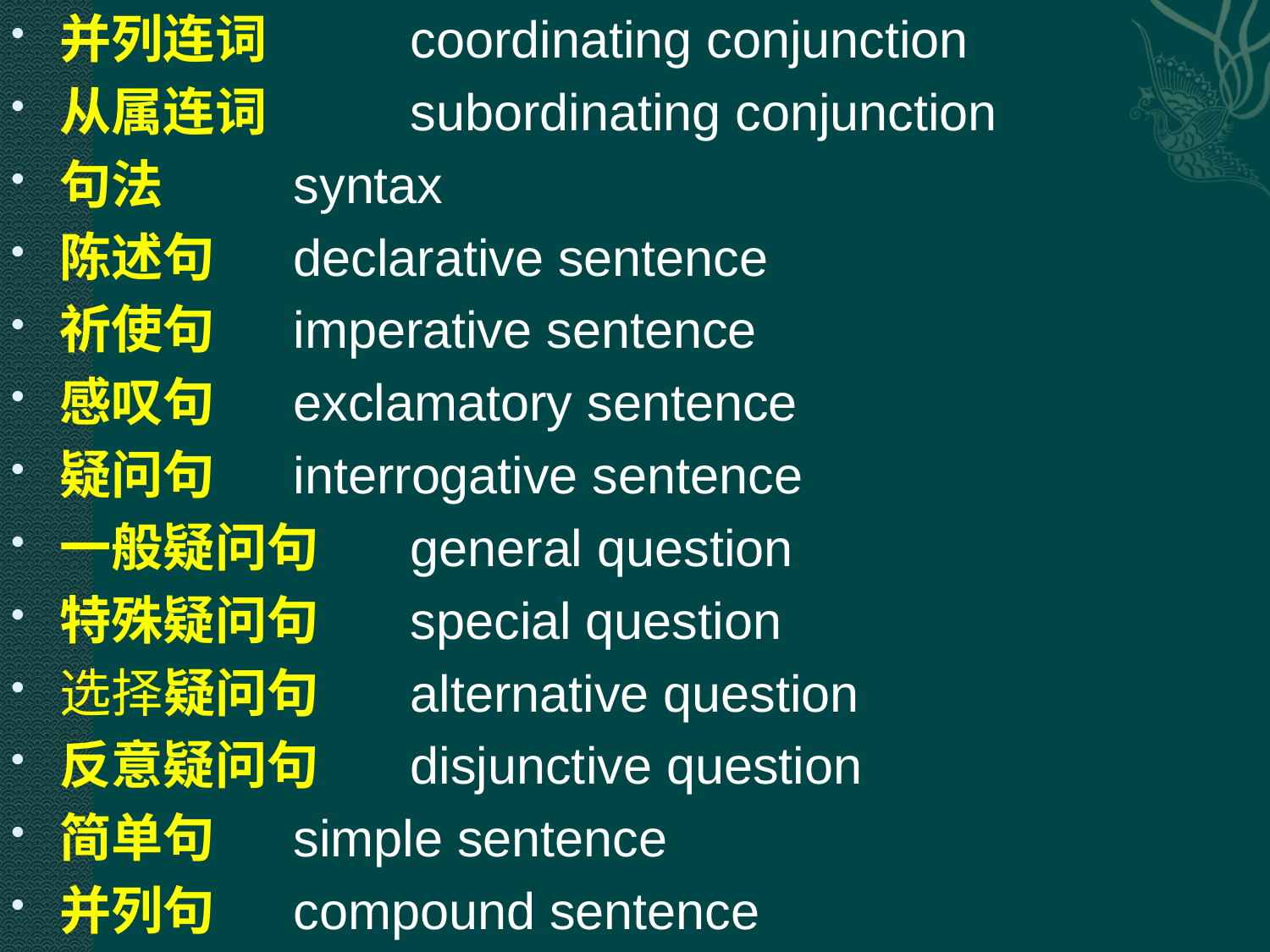

并列连词   	coordinating conjunction
从属连词   	subordinating conjunction
句法   		syntax
陈述句   	declarative sentence
祈使句   	imperative sentence
感叹句   	exclamatory sentence
疑问句   	interrogative sentence
一般疑问句   	general question
特殊疑问句   	special question
选择疑问句   	alternative question
反意疑问句   	disjunctive question
简单句   	simple sentence
并列句   	compound sentence